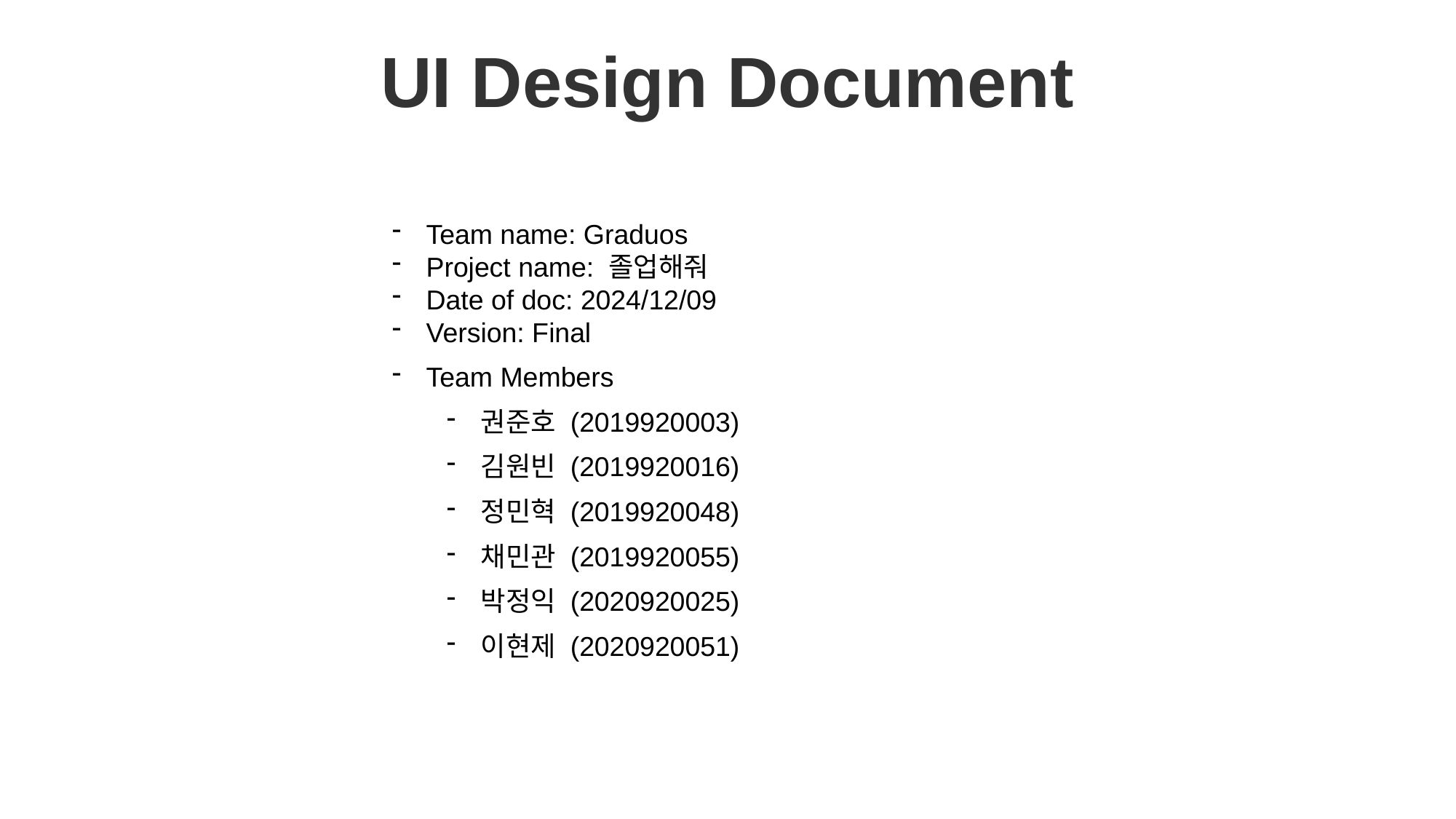

UI Design Document
Team name: Graduos
Project name: 졸업해줘
Date of doc: 2024/12/09
Version: Final
Team Members
권준호 (2019920003)
김원빈 (2019920016)
정민혁 (2019920048)
채민관 (2019920055)
박정익 (2020920025)
이현제 (2020920051)